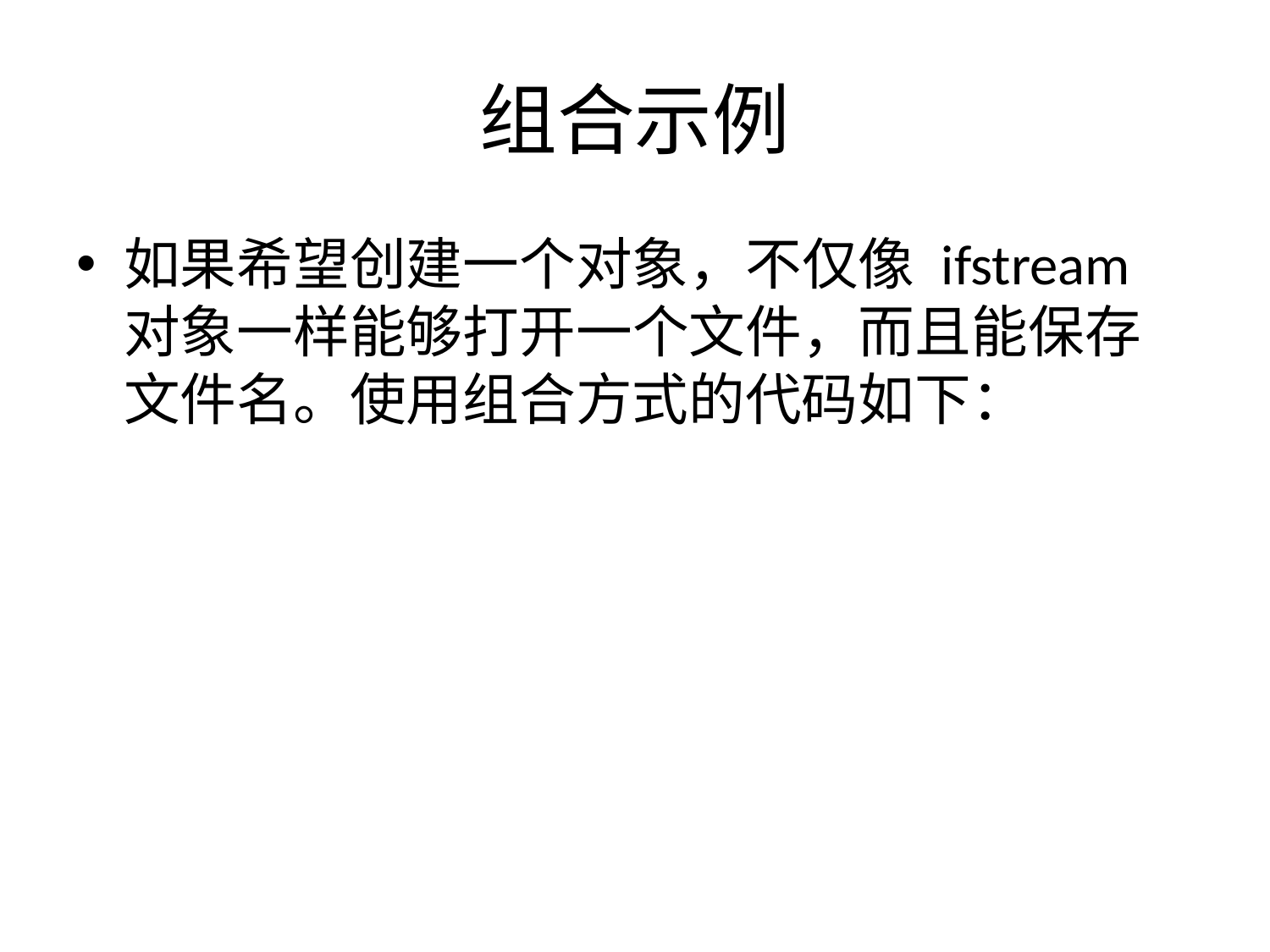

# 组合示例
如果希望创建一个对象，不仅像 ifstream对象一样能够打开一个文件，而且能保存文件名。使用组合方式的代码如下：